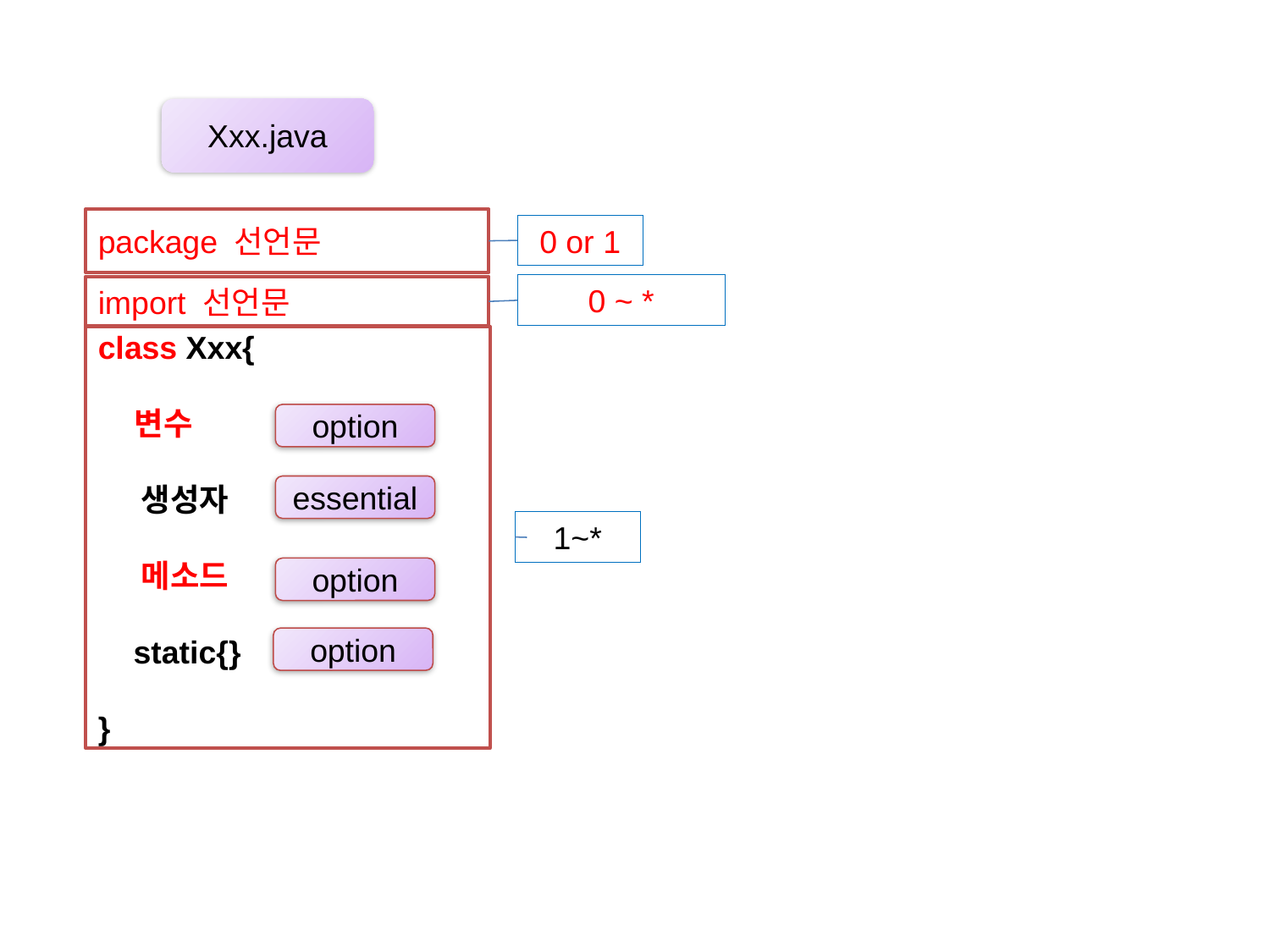

Xxx.java
package 선언문
0 or 1
0 ~ *
import 선언문
class Xxx{

    변수

    생성자

    메소드

    static{}

}
option
essential
1~*
option
option